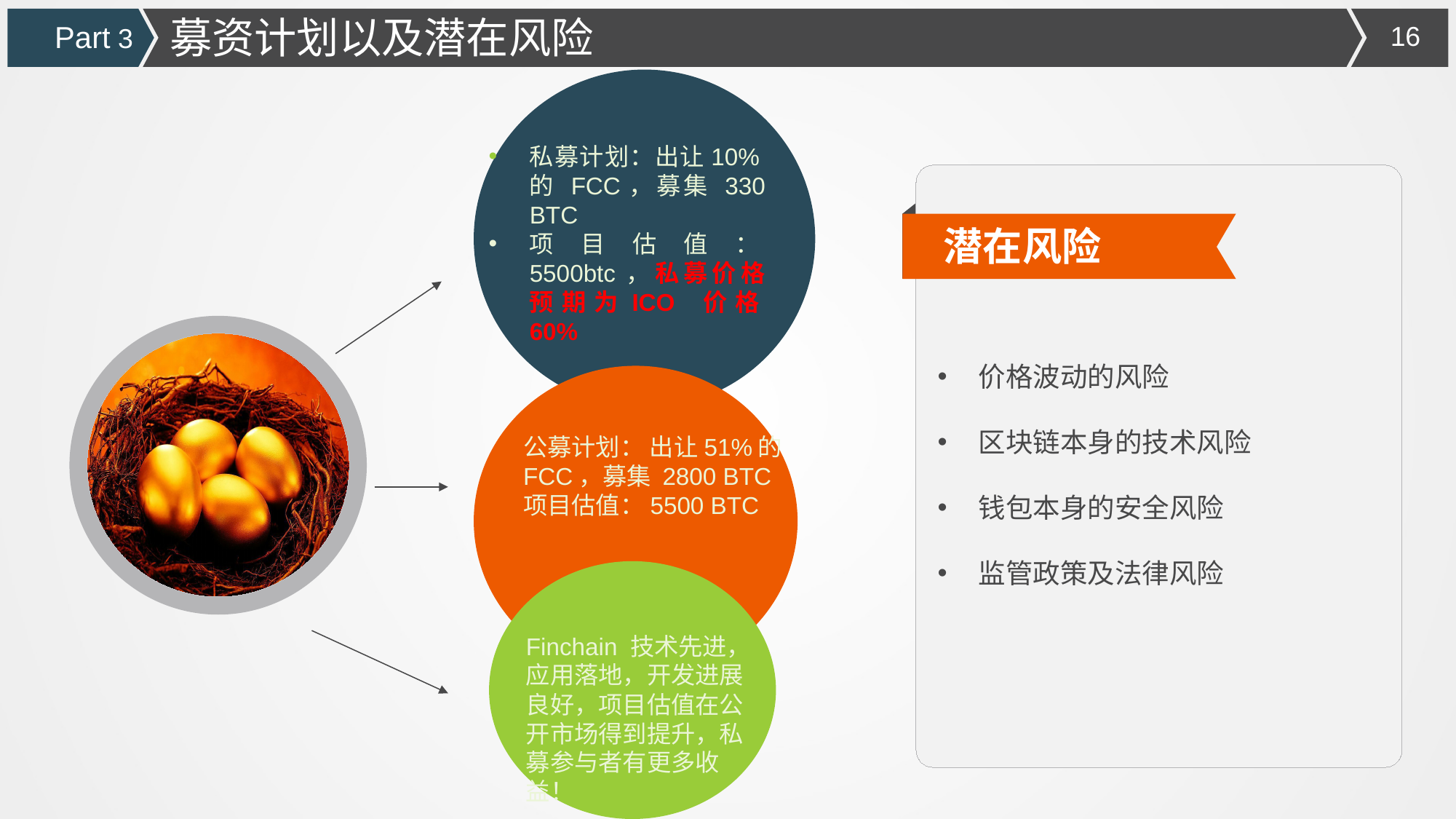

募资计划以及潜在风险
Part 3

私募计划：出让10%的 FCC，募集 330 BTC
项目估值：5500btc，私募价格预期为ICO 价格60%

潜在风险

价格波动的风险

区块链本身的技术风险

钱包本身的安全风险

监管政策及法律风险

公募计划： 出让51%的 FCC，募集 2800 BTC
项目估值：5500 BTC

Finchain 技术先进，应用落地，开发进展
良好，项目估值在公
开市场得到提升，私
募参与者有更多收益！